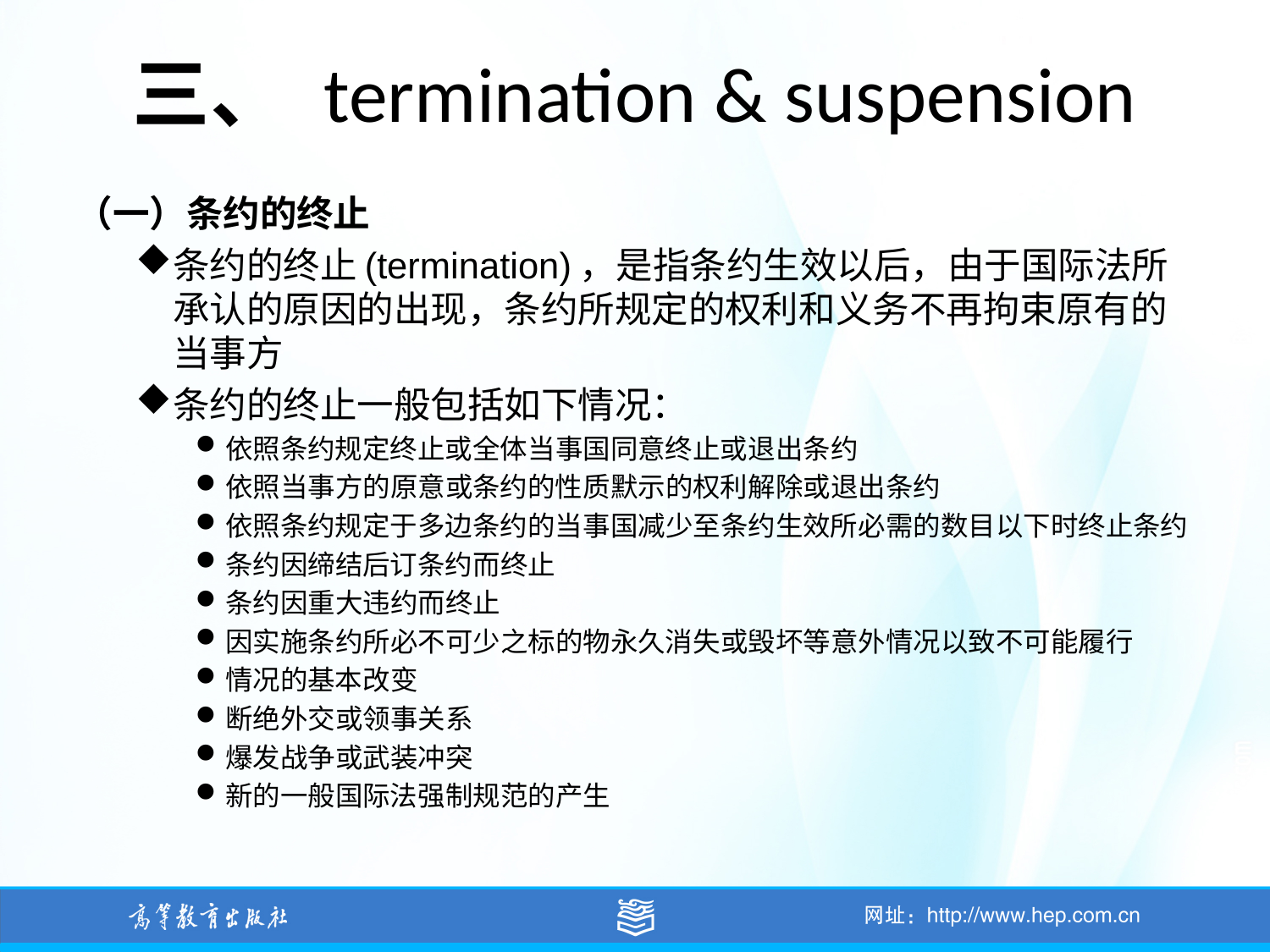

# 三、 termination & suspension
（一）条约的终止
条约的终止(termination)，是指条约生效以后，由于国际法所承认的原因的出现，条约所规定的权利和义务不再拘束原有的当事方
条约的终止一般包括如下情况：
依照条约规定终止或全体当事国同意终止或退出条约
依照当事方的原意或条约的性质默示的权利解除或退出条约
依照条约规定于多边条约的当事国减少至条约生效所必需的数目以下时终止条约
条约因缔结后订条约而终止
条约因重大违约而终止
因实施条约所必不可少之标的物永久消失或毁坏等意外情况以致不可能履行
情况的基本改变
断绝外交或领事关系
爆发战争或武装冲突
新的一般国际法强制规范的产生